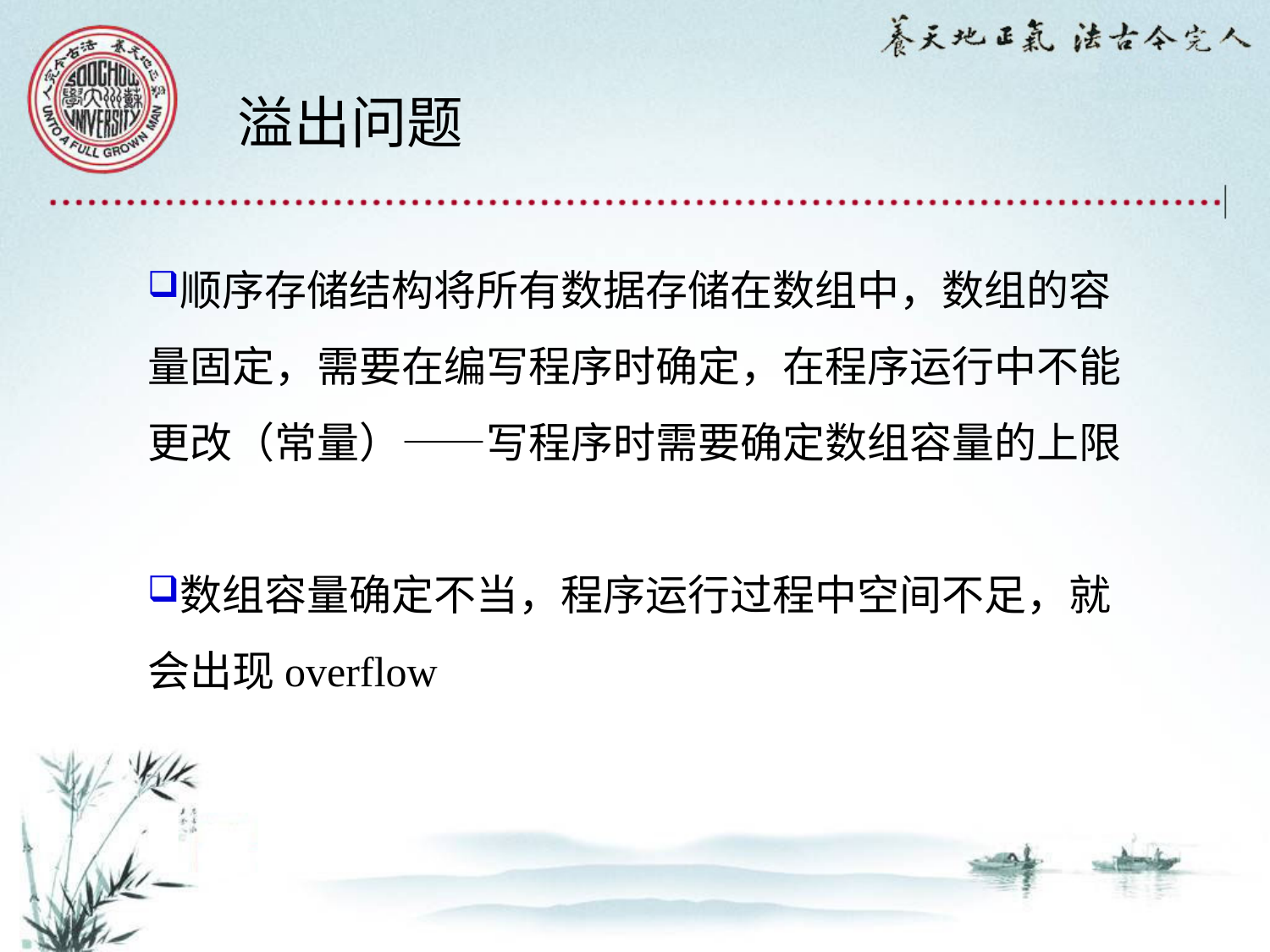

# 溢出问题
顺序存储结构将所有数据存储在数组中，数组的容量固定，需要在编写程序时确定，在程序运行中不能更改（常量）——写程序时需要确定数组容量的上限

数组容量确定不当，程序运行过程中空间不足，就会出现overflow